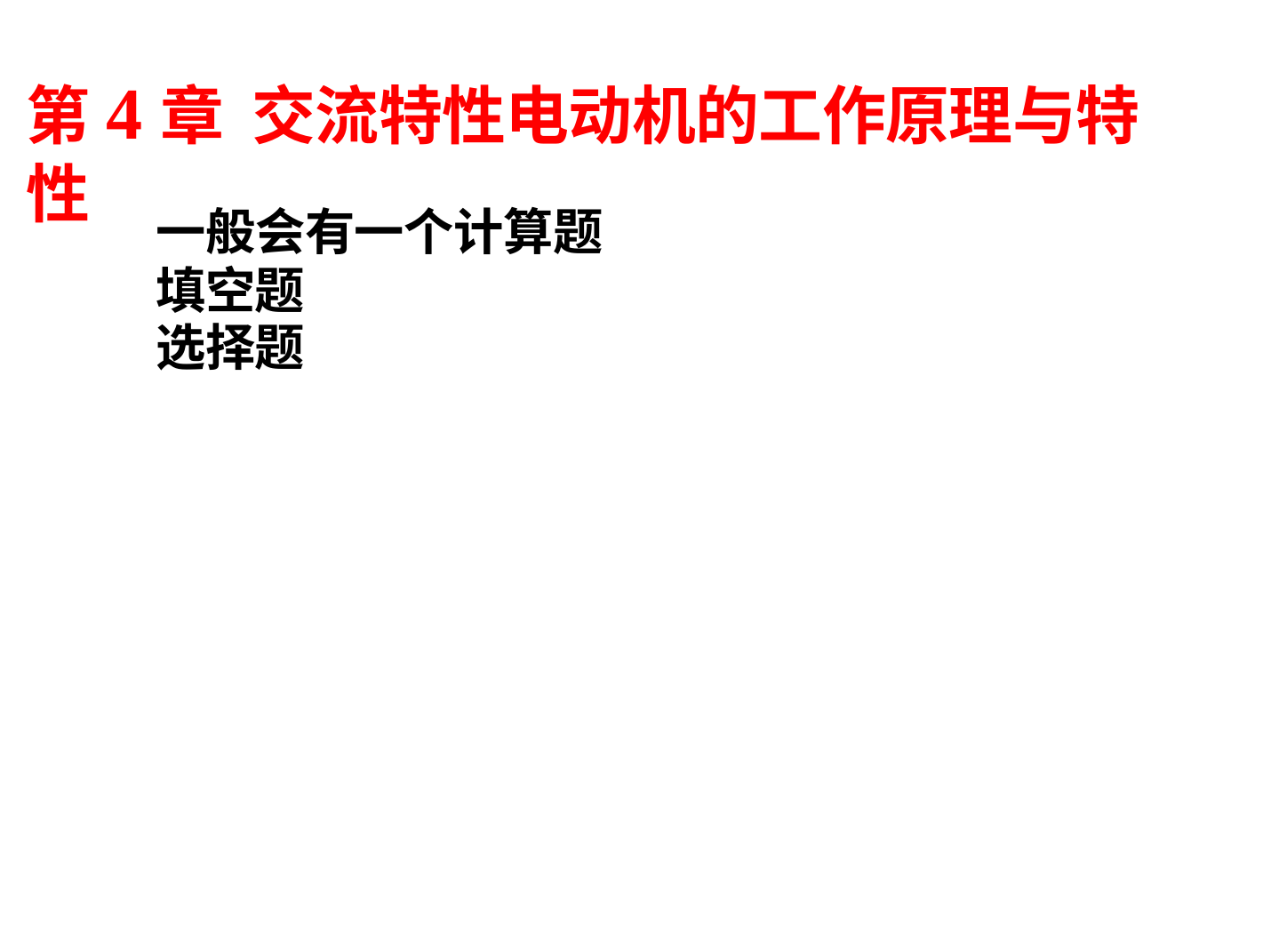

# 第4章  交流特性电动机的工作原理与特性
一般会有一个计算题填空题
选择题